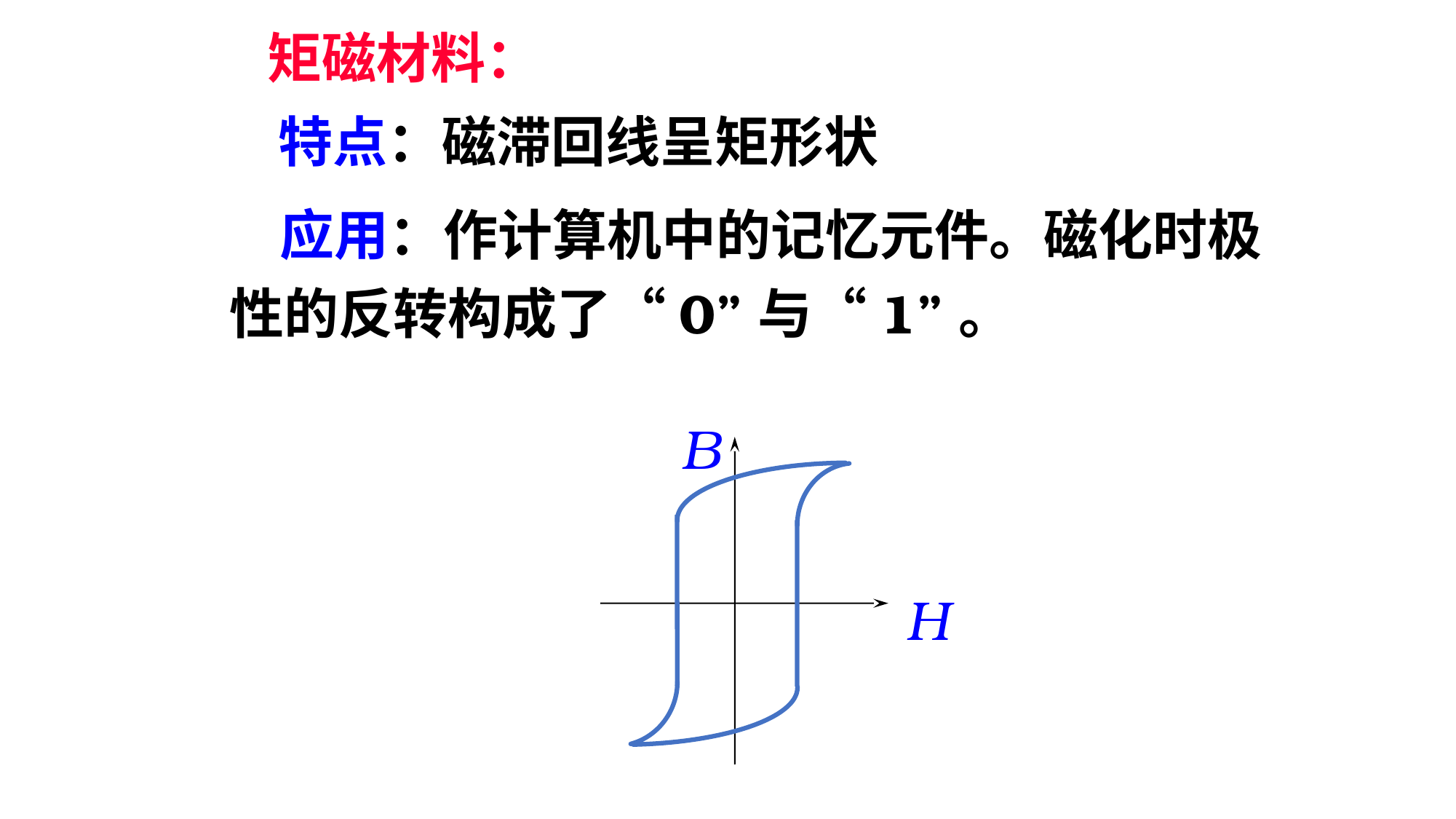

矩磁材料：
特点：磁滞回线呈矩形状
   应用：作计算机中的记忆元件。磁化时极
性的反转构成了“0”与“1”。
B

H